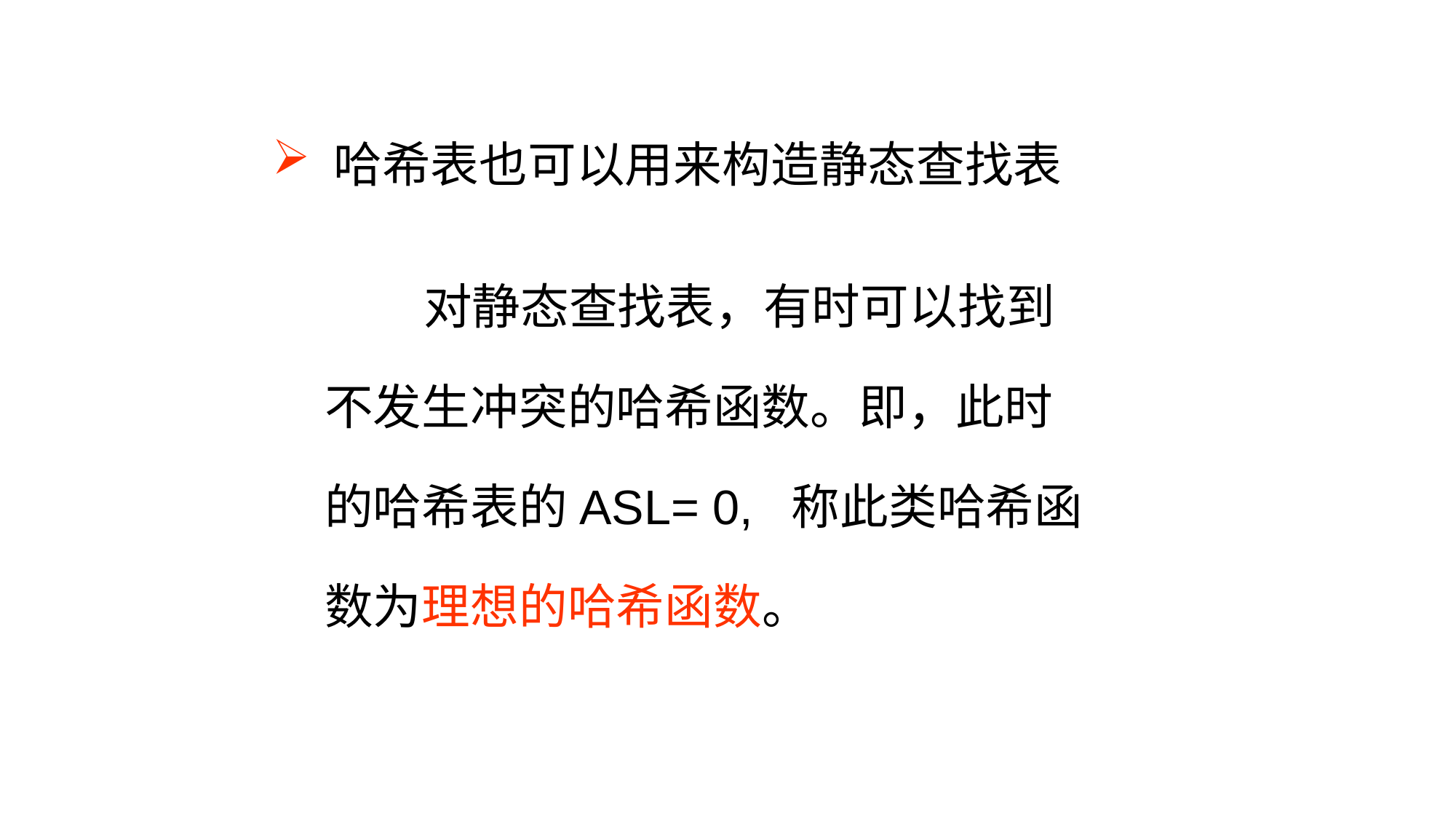

哈希表也可以用来构造静态查找表
        对静态查找表，有时可以找到
不发生冲突的哈希函数。即，此时
的哈希表的ASL= 0,  称此类哈希函
数为理想的哈希函数。